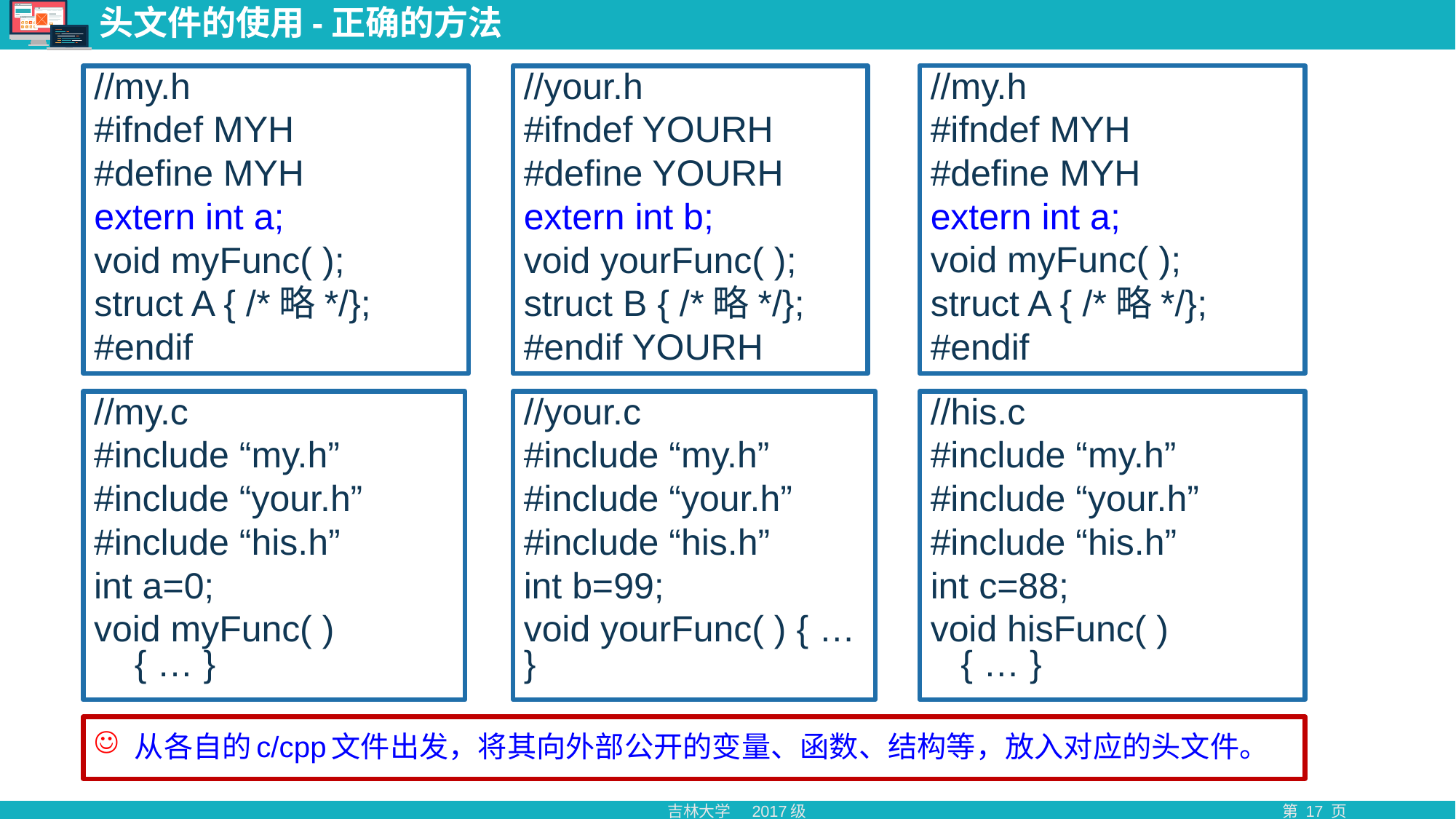

# 头文件的使用-正确的方法
//my.h
#ifndef MYH
#define MYH
extern int a;
void myFunc( );
struct A { /*略*/};
#endif
//my.h
#ifndef MYH
#define MYH
extern int a;
void myFunc( );
struct A { /*略*/};
#endif
//your.h
#ifndef YOURH
#define YOURH
extern int b;
void yourFunc( );
struct B { /*略*/};
#endif YOURH
//my.c
#include “my.h”
#include “your.h”
#include “his.h”
int a=0;
void myFunc( )
    { … }
//your.c
#include “my.h”
#include “your.h”
#include “his.h”
int b=99;
void yourFunc( ) { … }
//his.c
#include “my.h”
#include “your.h”
#include “his.h”
int c=88;
void hisFunc( )
   { … }
从各自的c/cpp文件出发，将其向外部公开的变量、函数、结构等，放入对应的头文件。